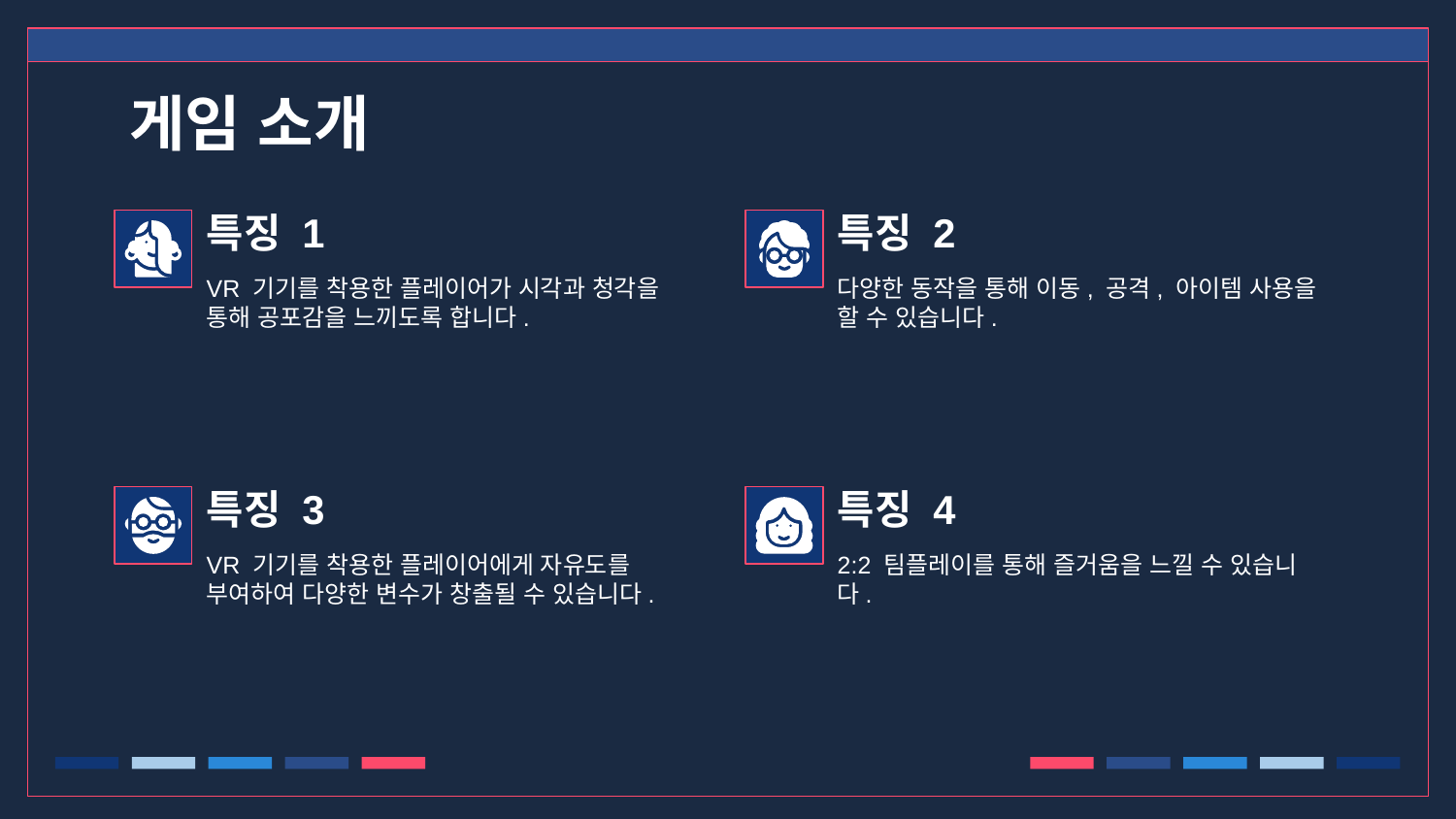

# 게임 소개

특징 2
특징 1

다양한 동작을 통해 이동, 공격, 아이템 사용을 할 수 있습니다.
VR 기기를 착용한 플레이어가 시각과 청각을 통해 공포감을 느끼도록 합니다.
특징 4

특징 3

2:2 팀플레이를 통해 즐거움을 느낄 수 있습니다.
VR 기기를 착용한 플레이어에게 자유도를 부여하여 다양한 변수가 창출될 수 있습니다.